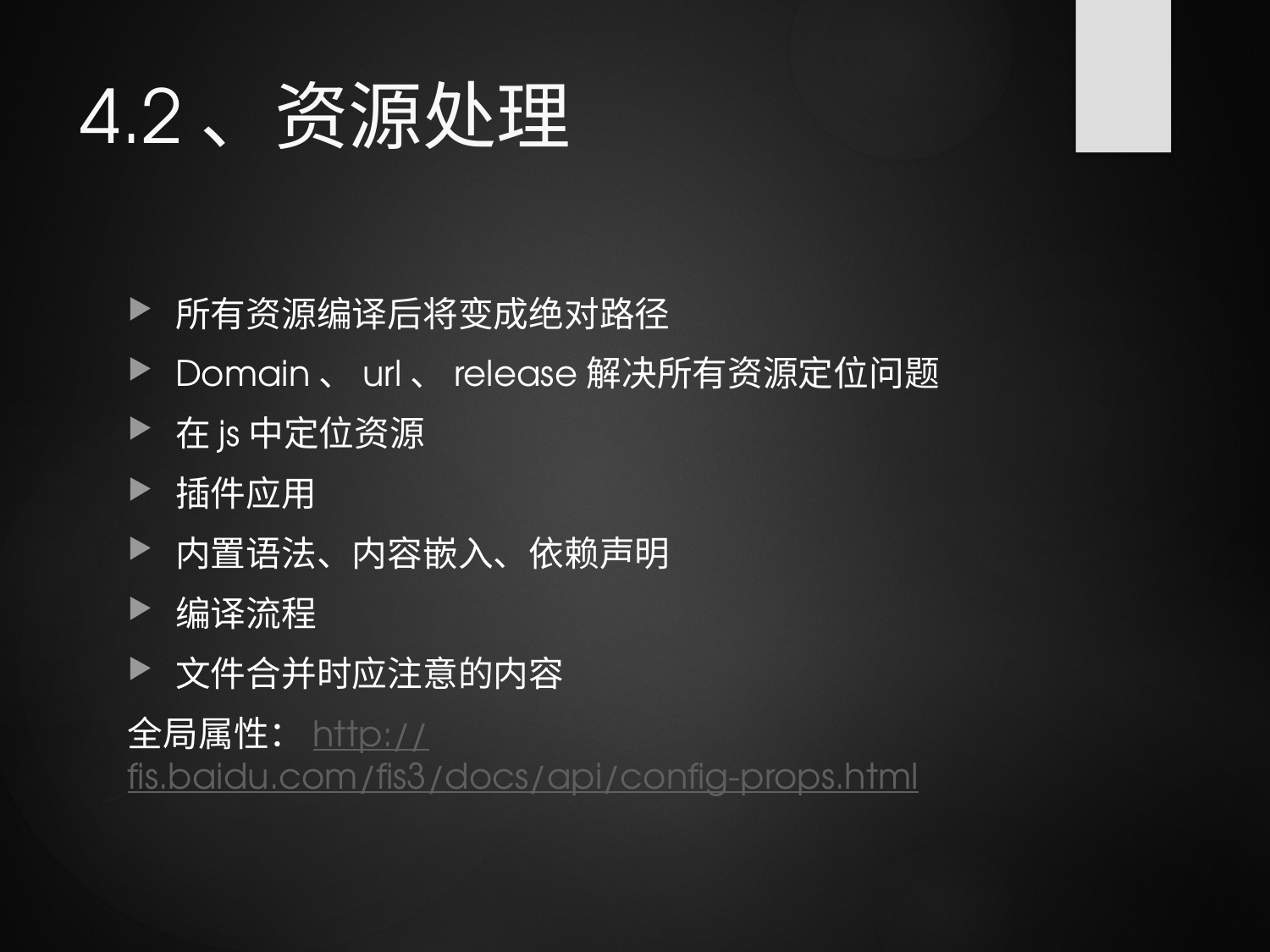

# 4.2、资源处理
所有资源编译后将变成绝对路径
Domain、url、release解决所有资源定位问题
在js中定位资源
插件应用
内置语法、内容嵌入、依赖声明
编译流程
文件合并时应注意的内容
全局属性：http://fis.baidu.com/fis3/docs/api/config-props.html